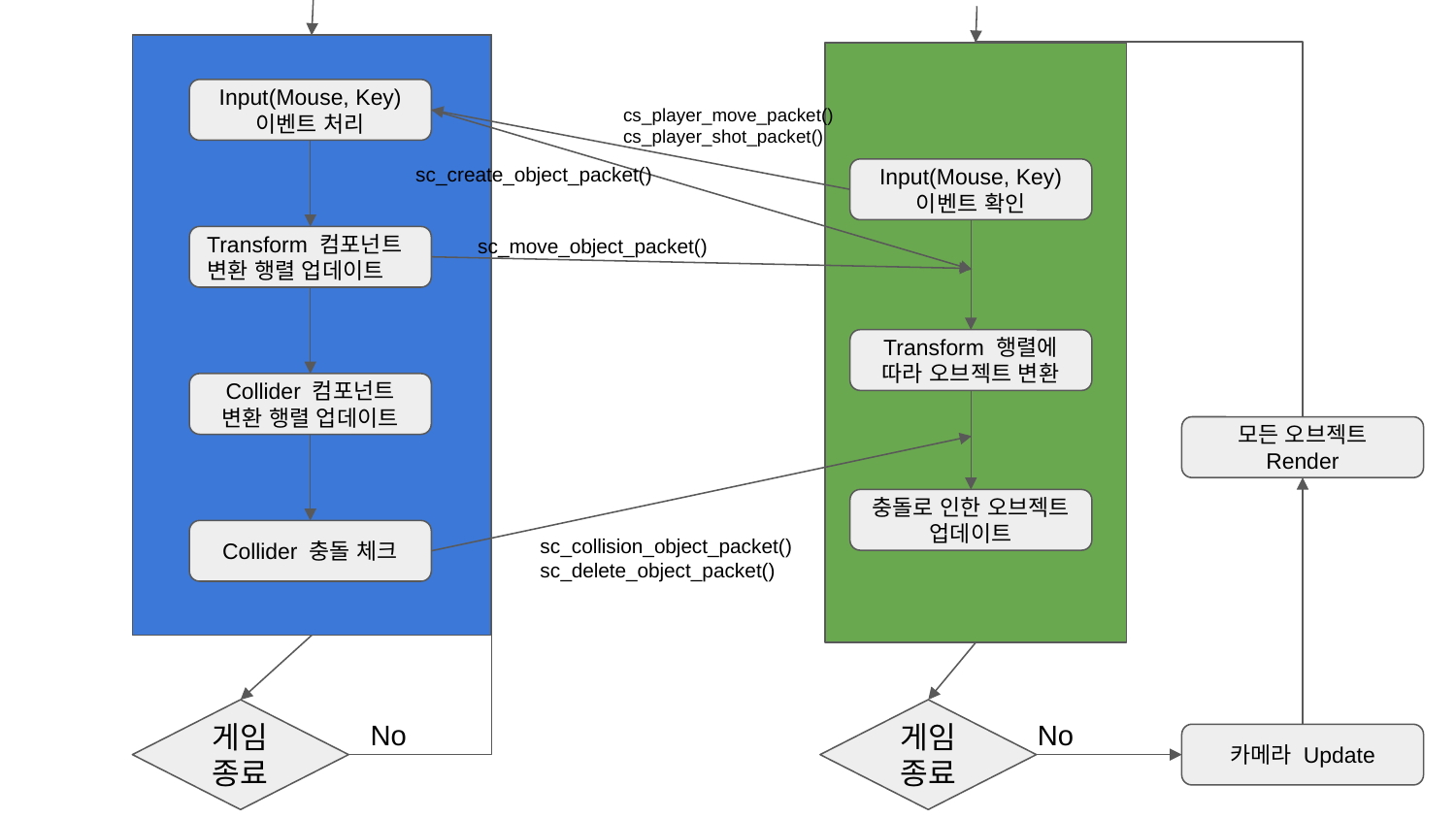

Input(Mouse, Key) 이벤트 처리
cs_player_move_packet()
cs_player_shot_packet()
sc_create_object_packet()
Input(Mouse, Key) 이벤트 확인
sc_move_object_packet()
Transform 컴포넌트 변환 행렬 업데이트
Transform 행렬에 따라 오브젝트 변환
Collider 컴포넌트 변환 행렬 업데이트
모든 오브젝트 Render
충돌로 인한 오브젝트 업데이트
sc_collision_object_packet()
sc_delete_object_packet()
Collider 충돌 체크
게임 종료
게임 종료
No
No
카메라 Update